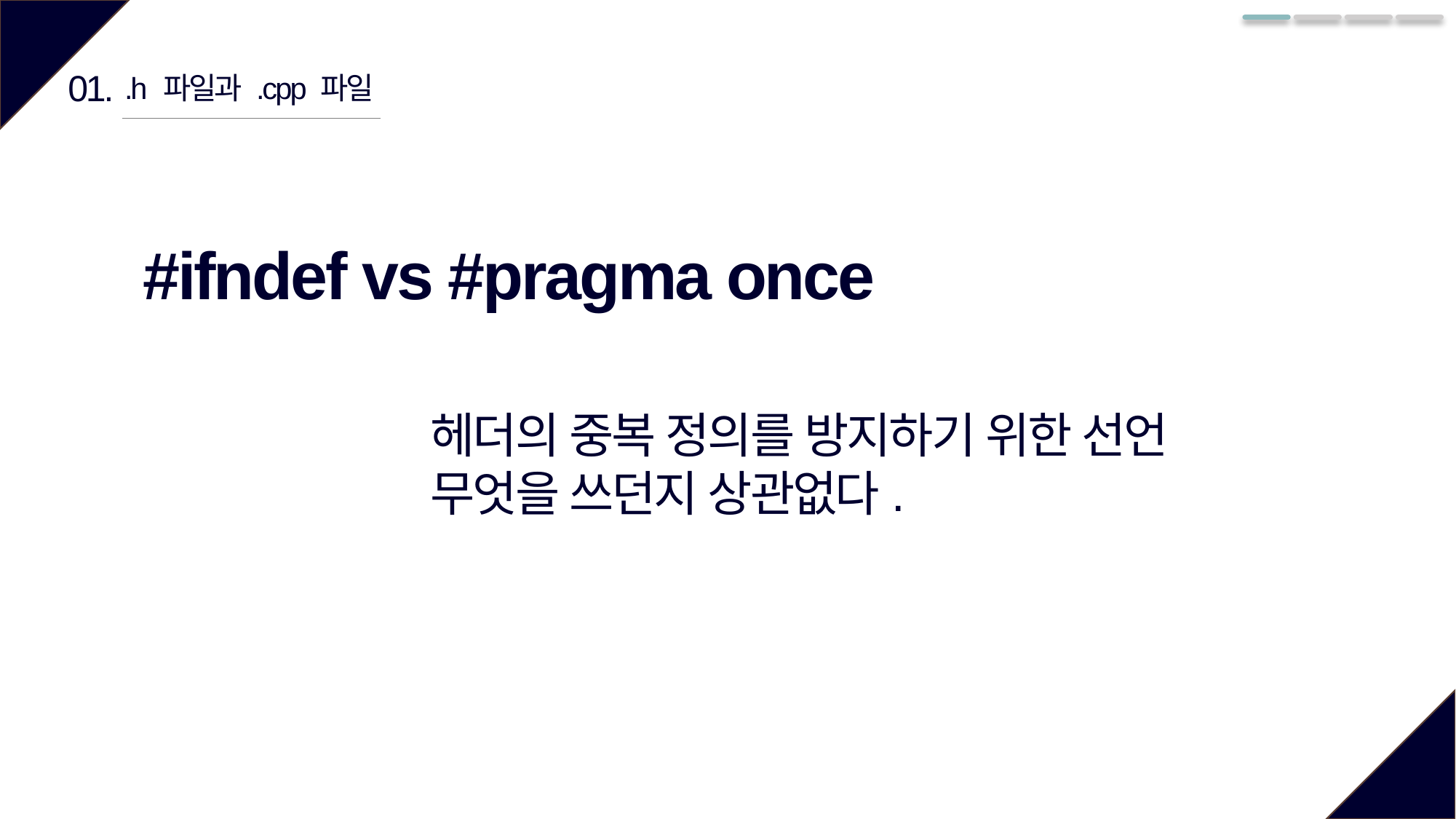

01.
.h 파일과 .cpp 파일
#ifndef vs #pragma once
헤더의 중복 정의를 방지하기 위한 선언
무엇을 쓰던지 상관없다.